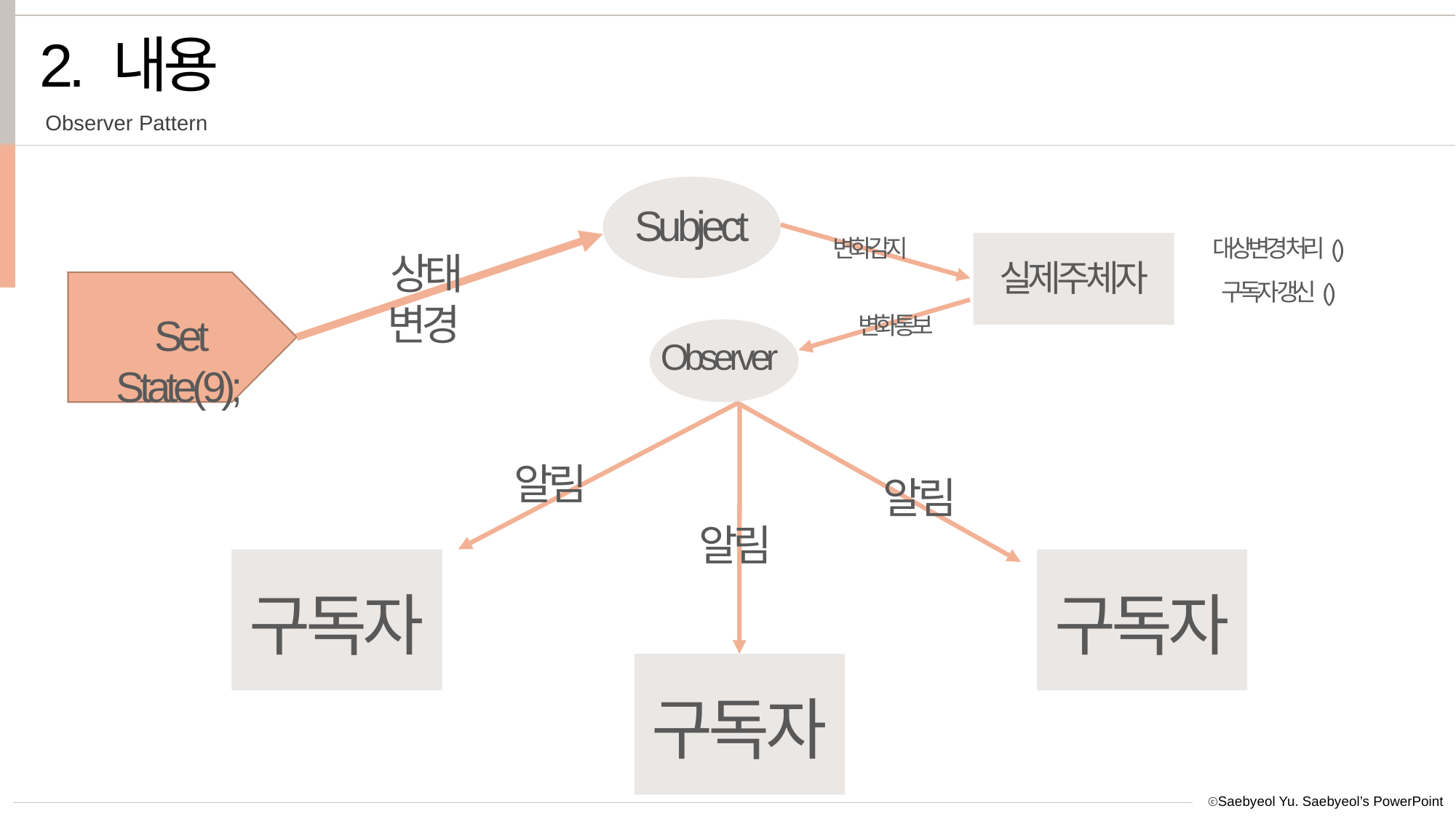

2. 내용

Subject
변화감지
대상변경 처리( )

상태변경
실제주체자
구독자 갱신( )

Set State(9);
변화통보

Observer
알림
알림
알림

구독자
구독자

구독자